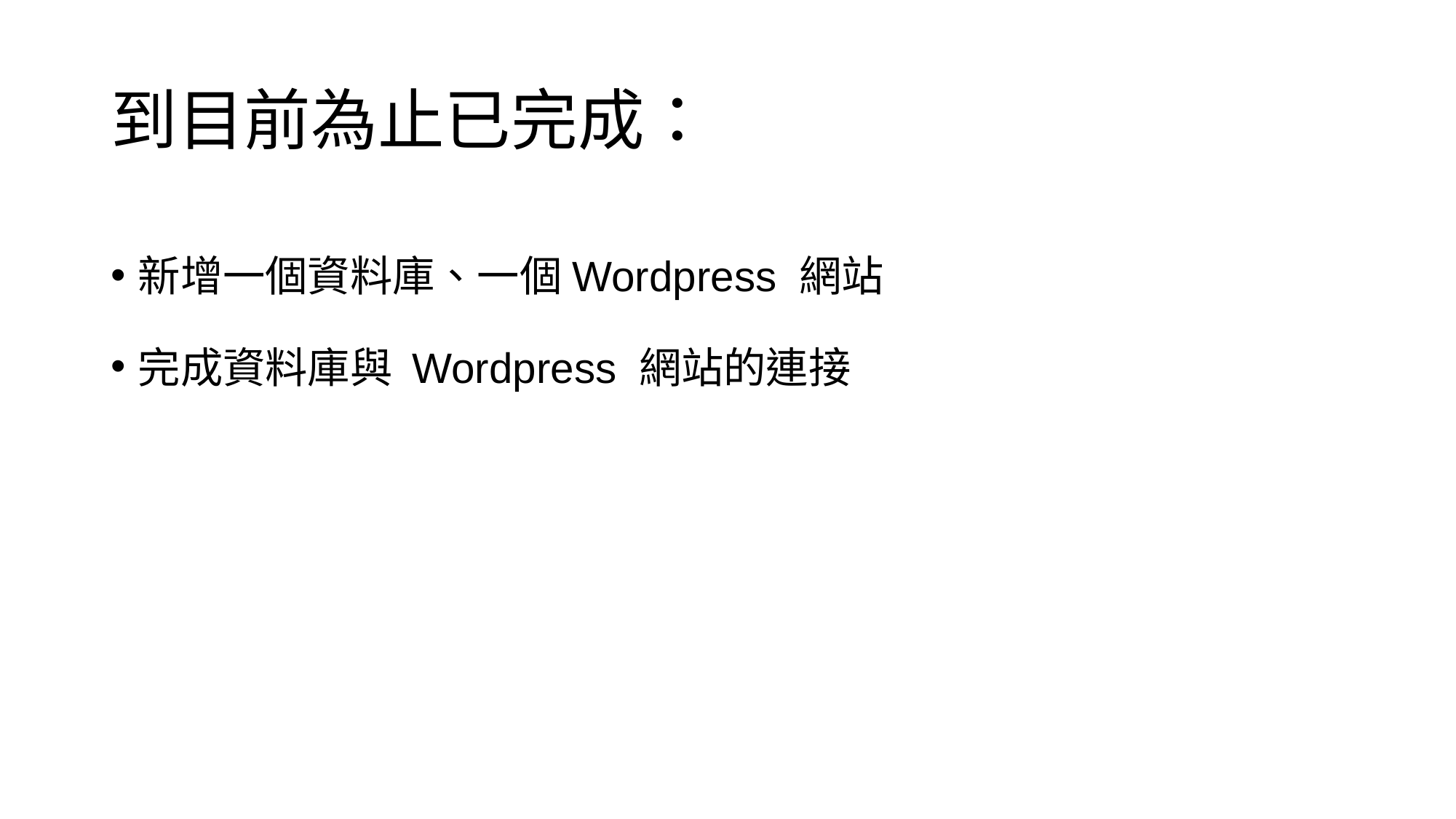

# 到目前為止已完成：
新增一個資料庫、一個Wordpress 網站
完成資料庫與 Wordpress 網站的連接